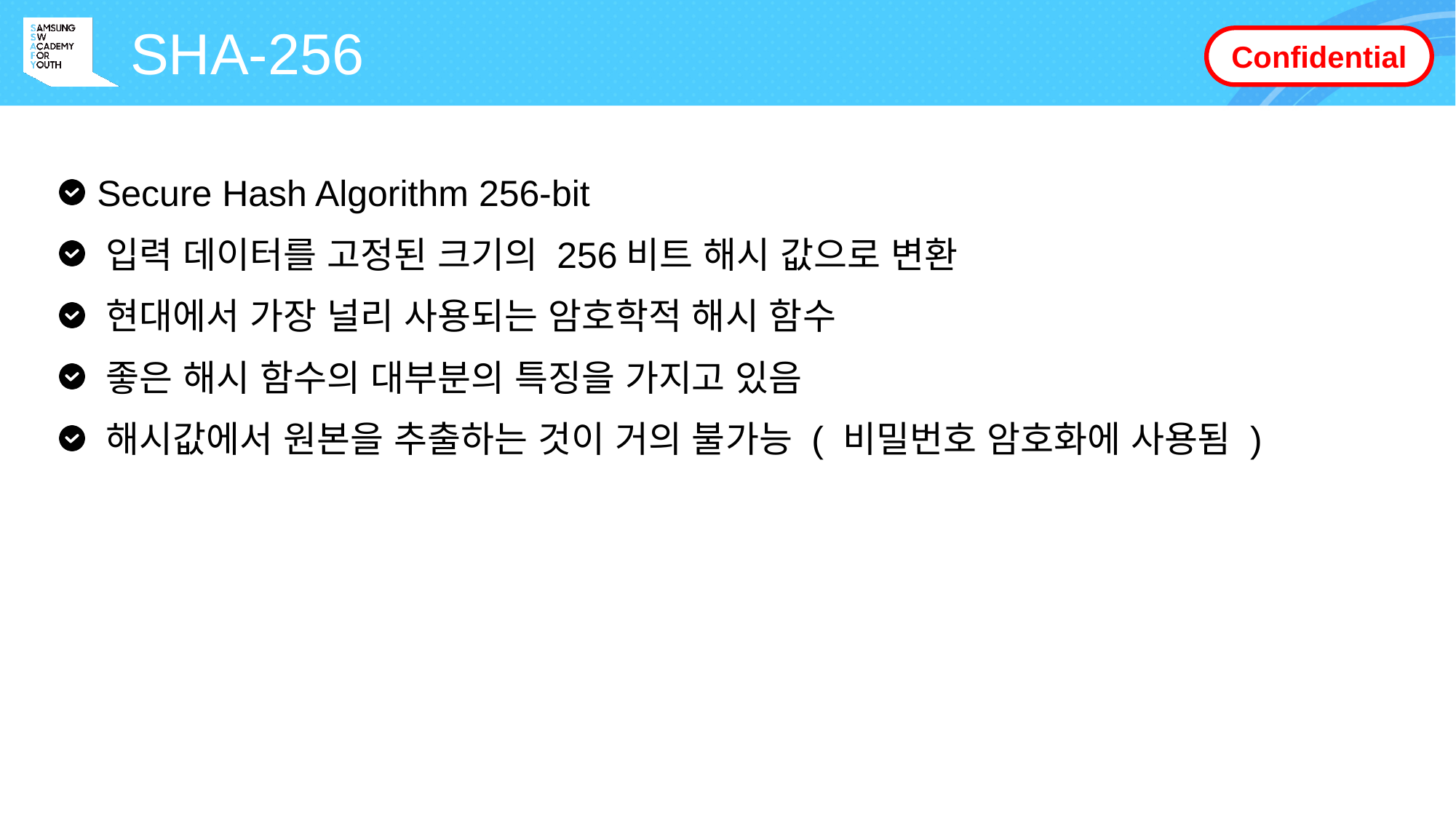

# SHA-256
 Secure Hash Algorithm 256-bit
 입력 데이터를 고정된 크기의 256비트 해시 값으로 변환
 현대에서 가장 널리 사용되는 암호학적 해시 함수
 좋은 해시 함수의 대부분의 특징을 가지고 있음
 해시값에서 원본을 추출하는 것이 거의 불가능 ( 비밀번호 암호화에 사용됨 )